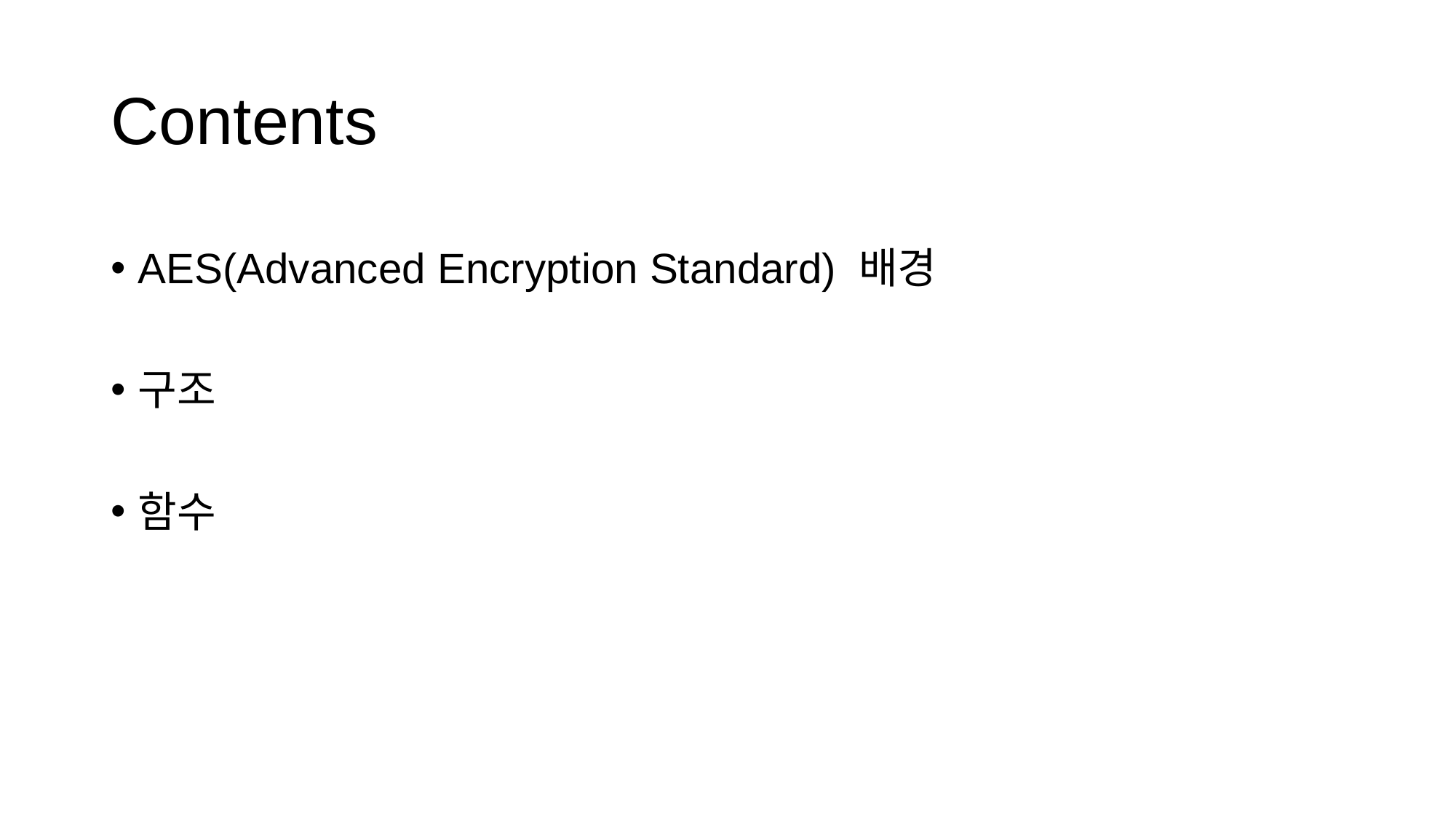

# Contents
AES(Advanced Encryption Standard) 배경

구조

함수